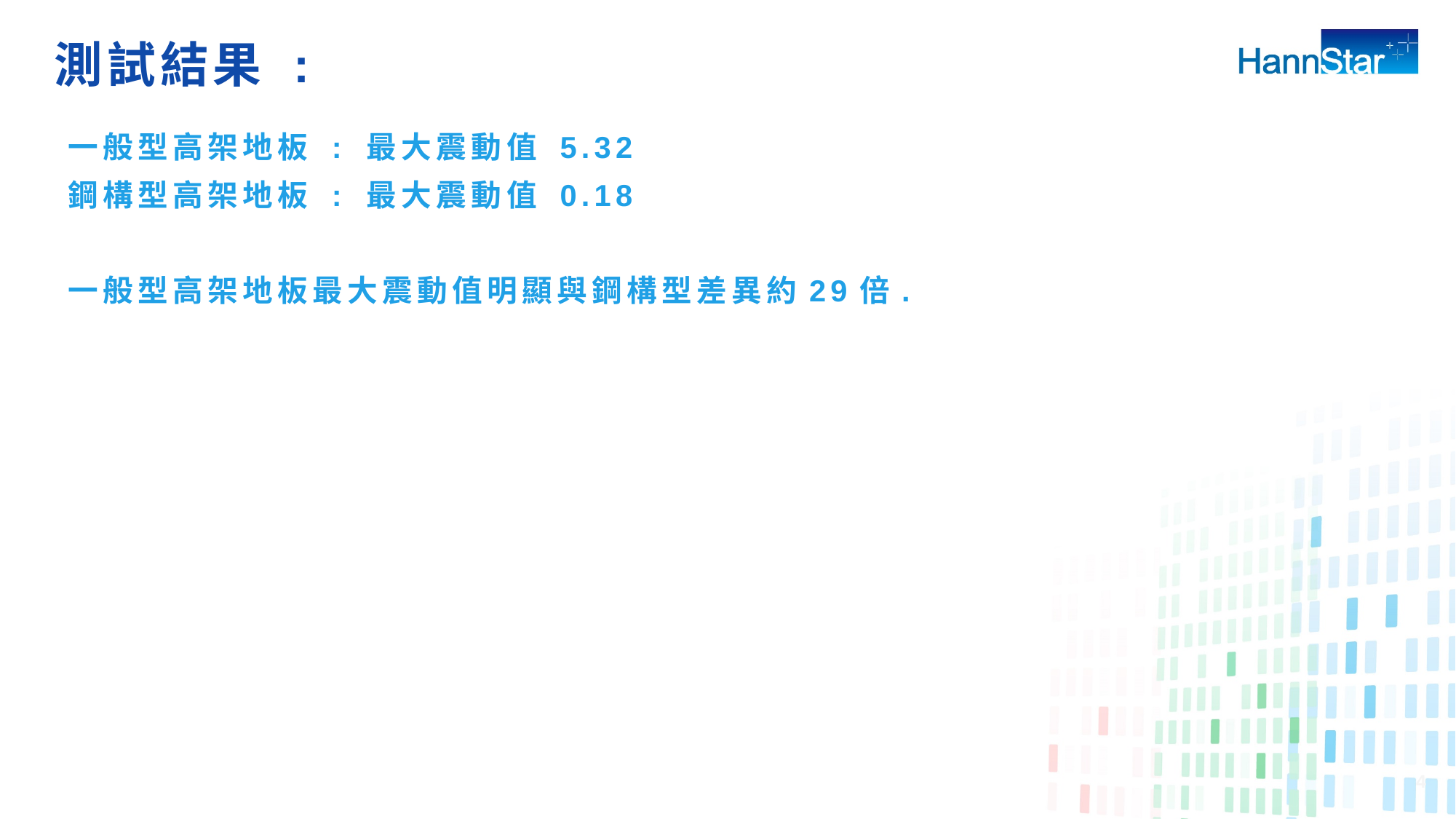

測試結果 :
一般型高架地板 : 最大震動值 5.32
鋼構型高架地板 : 最大震動值 0.18

一般型高架地板最大震動值明顯與鋼構型差異約29倍.
4